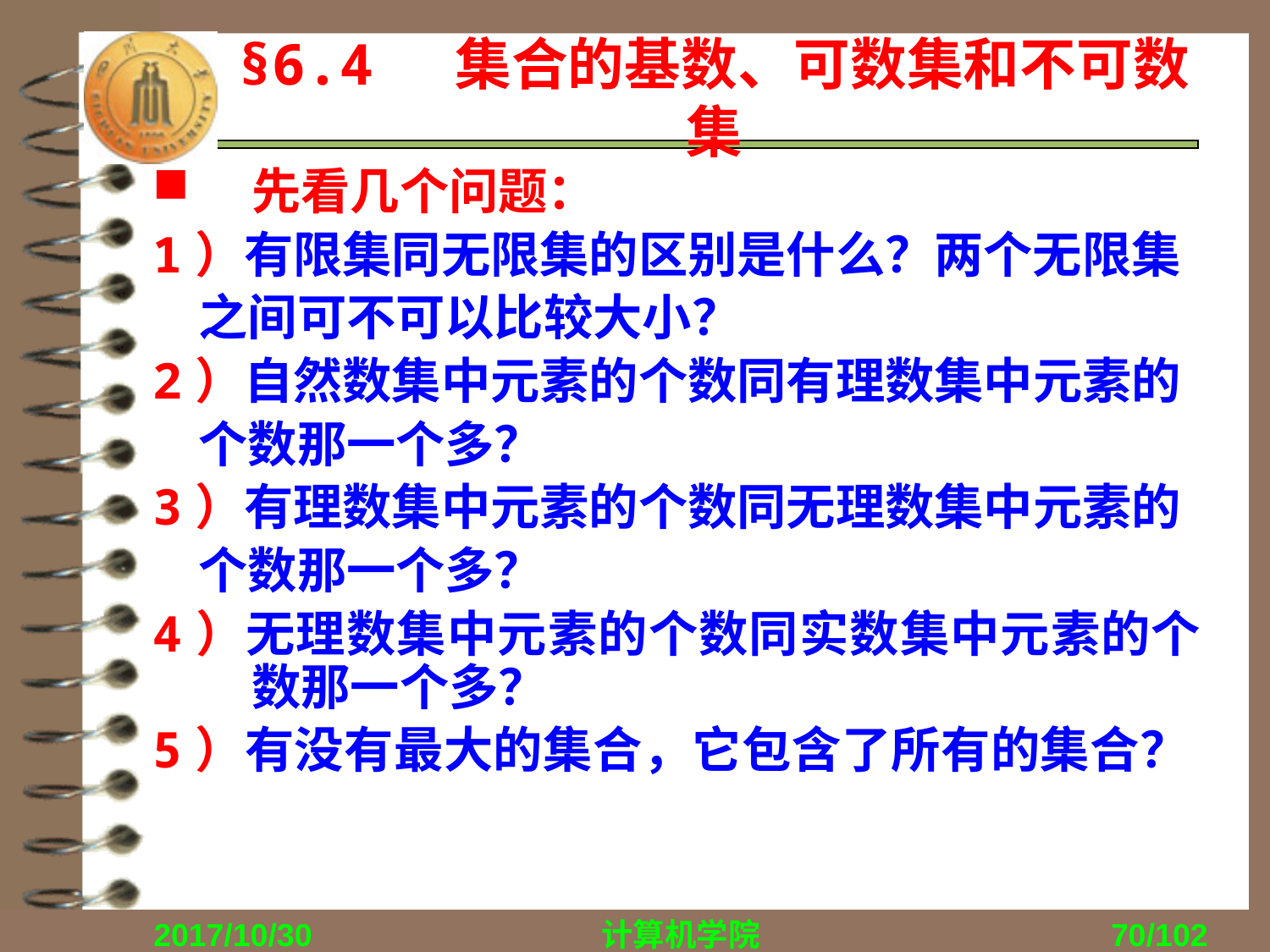

# §6.4  集合的基数、可数集和不可数集
先看几个问题：
1）有限集同无限集的区别是什么？两个无限集
   之间可不可以比较大小？
2）自然数集中元素的个数同有理数集中元素的
   个数那一个多？
3）有理数集中元素的个数同无理数集中元素的
   个数那一个多？
4）无理数集中元素的个数同实数集中元素的个数那一个多？
5）有没有最大的集合，它包含了所有的集合？
2017/10/30
计算机学院
70/102